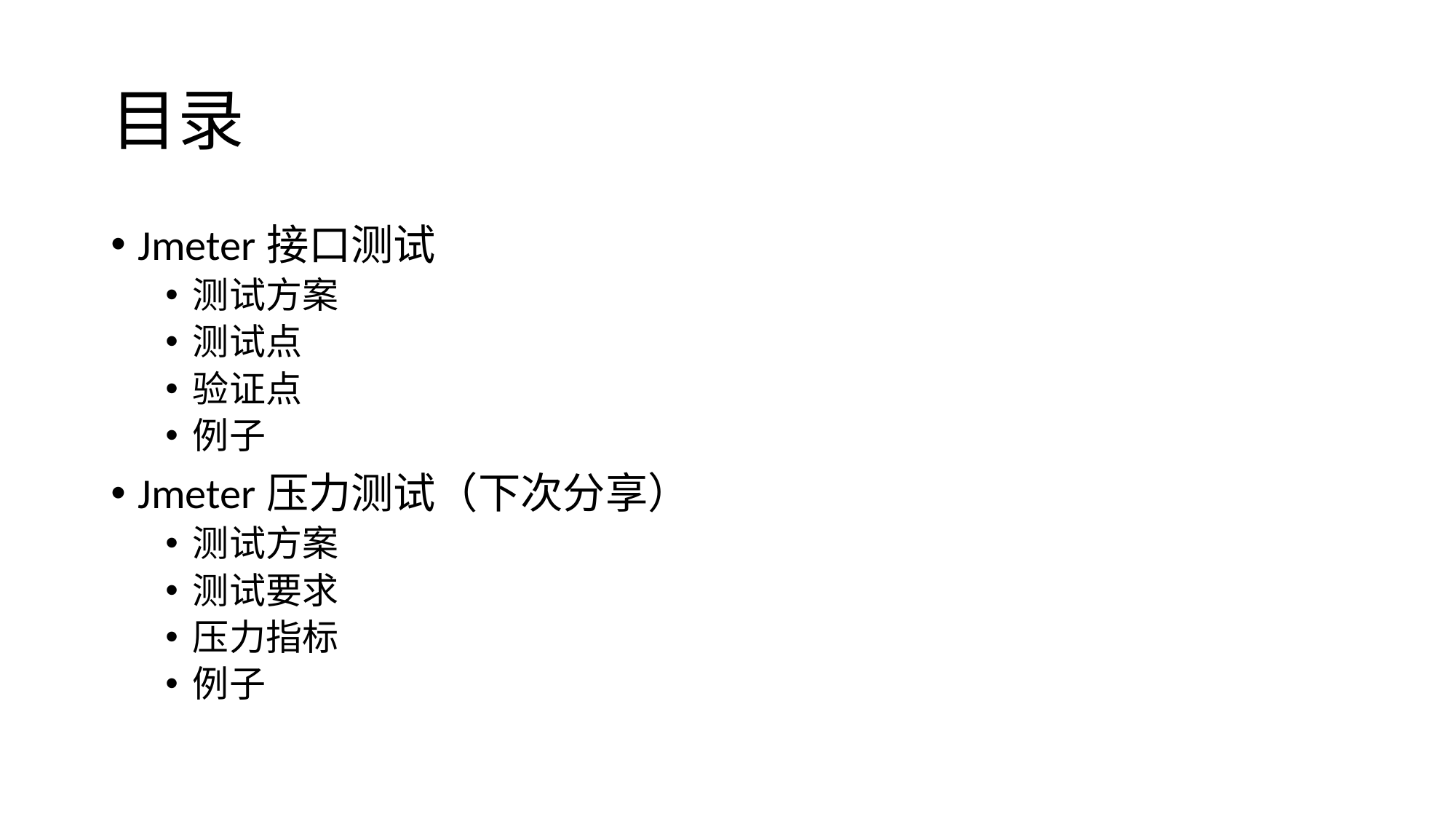

# 目录
Jmeter接口测试
测试方案
测试点
验证点
例子
Jmeter压力测试（下次分享）
测试方案
测试要求
压力指标
例子